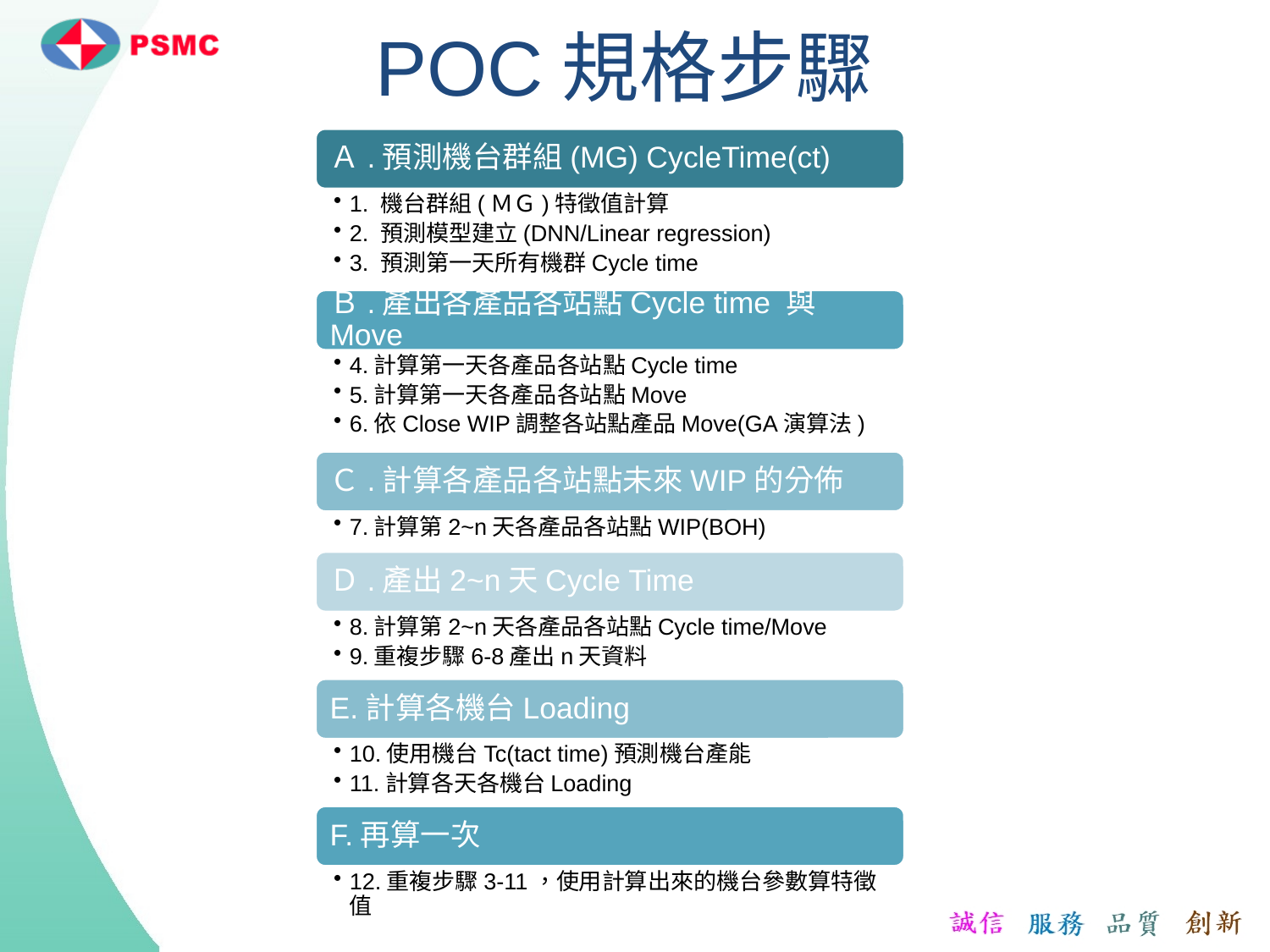

# POC規格步驟
Ａ.預測機台群組(MG) CycleTime(ct)
1. 機台群組(ＭＧ)特徵值計算
2. 預測模型建立(DNN/Linear regression)
3. 預測第一天所有機群Cycle time
Ｂ.產出各產品各站點Cycle time 與 Move
4.計算第一天各產品各站點Cycle time
5.計算第一天各產品各站點Move
6.依Close WIP調整各站點產品Move(GA演算法)
Ｃ.計算各產品各站點未來WIP的分佈
7.計算第2~n天各產品各站點WIP(BOH)
Ｄ.產出2~n天Cycle Time
8.計算第2~n天各產品各站點Cycle time/Move
9.重複步驟6-8產出n天資料
E.計算各機台Loading
10.使用機台Tc(tact time)預測機台產能
11.計算各天各機台Loading
F.再算一次
12.重複步驟3-11，使用計算出來的機台參數算特徵值